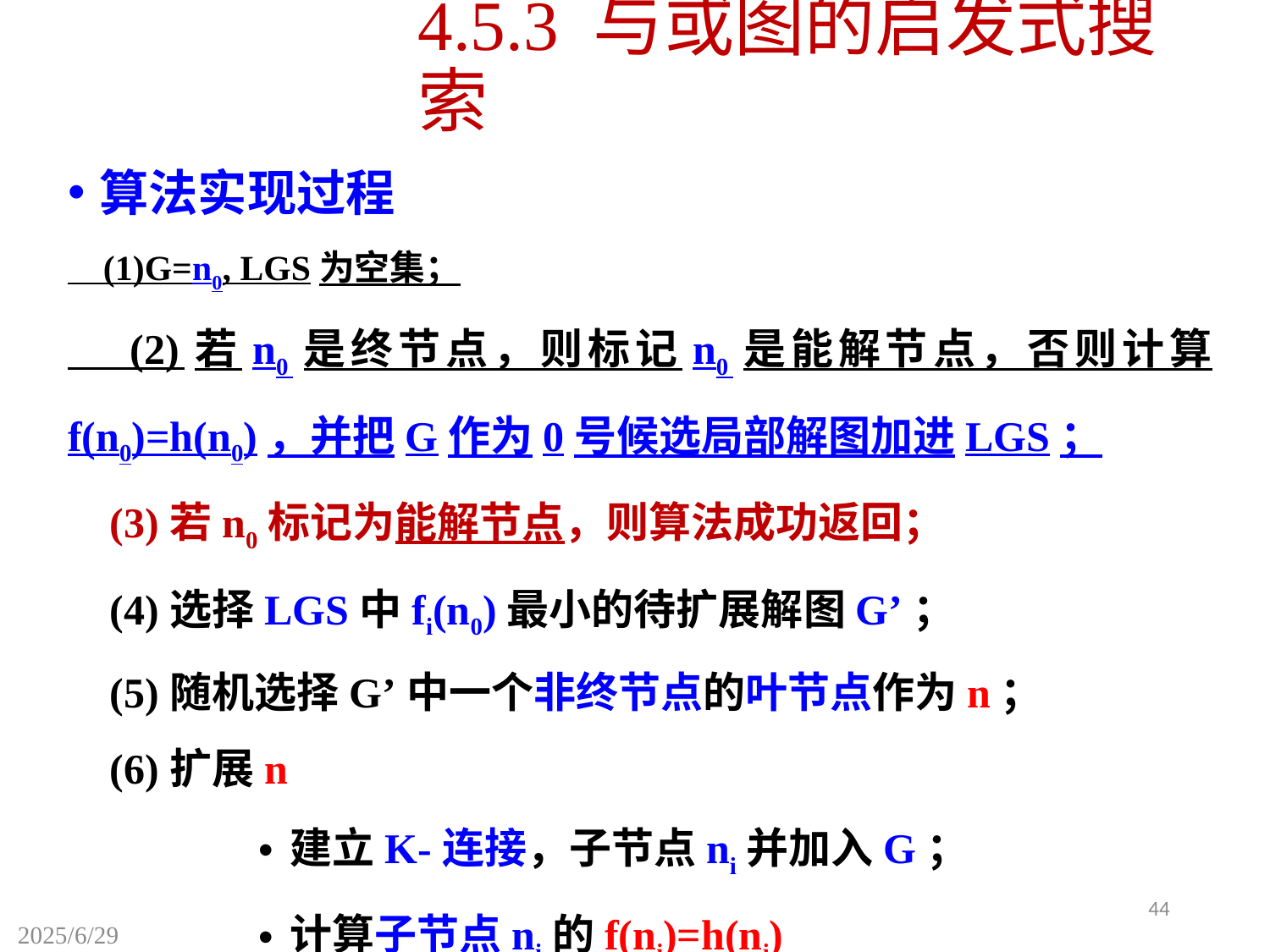

# 4.5.3 与或图的启发式搜索
算法实现过程
    (1)G=n0, LGS为空集；
    (2)若n0是终节点，则标记n0是能解节点，否则计算f(n0)=h(n0)，并把G作为0号候选局部解图加进LGS；
    (3)若n0标记为能解节点，则算法成功返回；
    (4)选择LGS中fi(n0)最小的待扩展解图G’；
    (5)随机选择G’中一个非终节点的叶节点作为n；
    (6)扩展n
建立K-连接，子节点ni并加入G；
计算子节点ni的f(ni)=h(ni)
44
2025/6/29